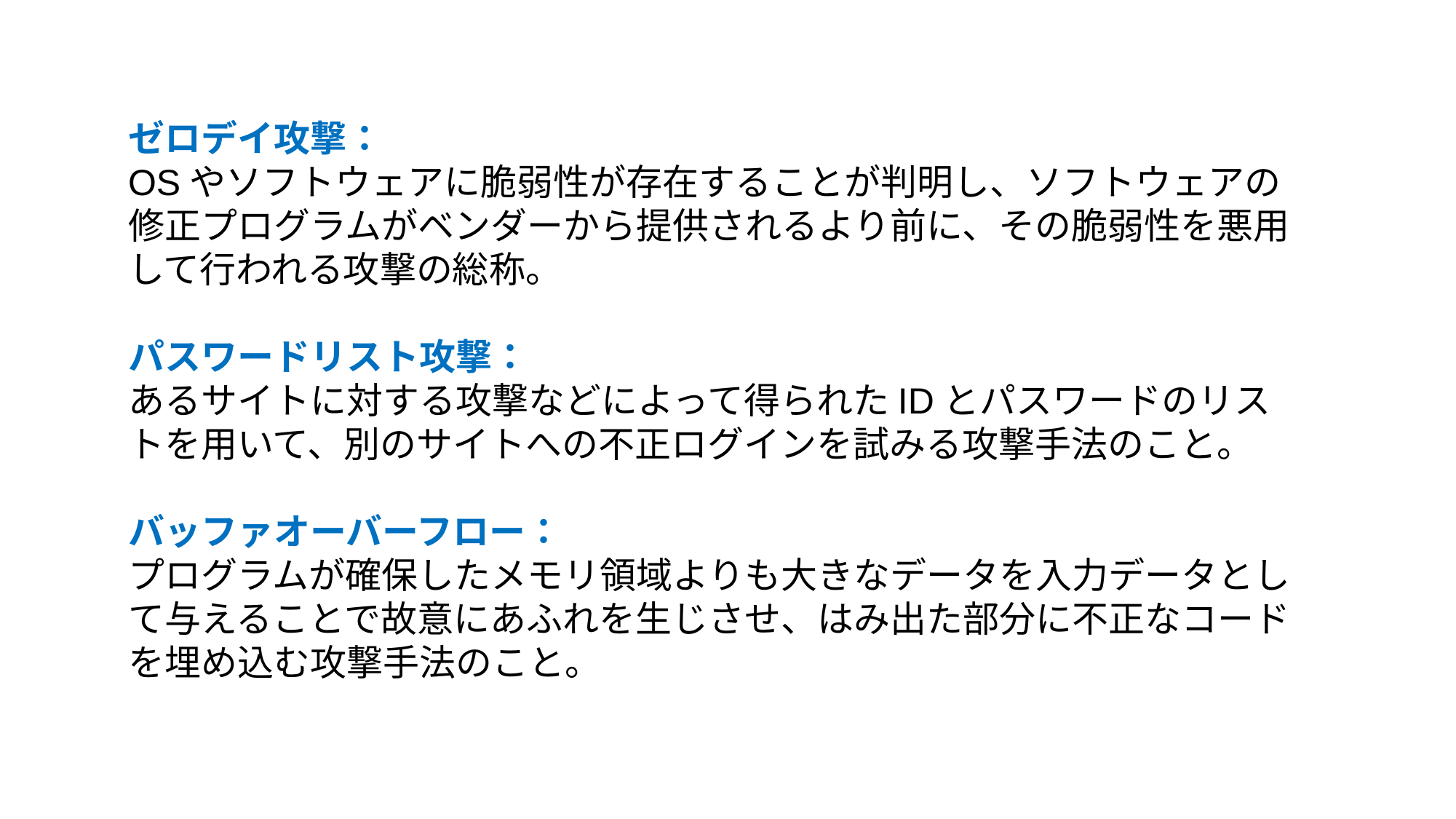

ゼロデイ攻撃：
OSやソフトウェアに脆弱性が存在することが判明し、ソフトウェアの修正プログラムがベンダーから提供されるより前に、その脆弱性を悪用して行われる攻撃の総称。

パスワードリスト攻撃：
あるサイトに対する攻撃などによって得られたIDとパスワードのリストを用いて、別のサイトへの不正ログインを試みる攻撃手法のこと。

バッファオーバーフロー：
プログラムが確保したメモリ領域よりも大きなデータを入力データとして与えることで故意にあふれを生じさせ、はみ出た部分に不正なコードを埋め込む攻撃手法のこと。